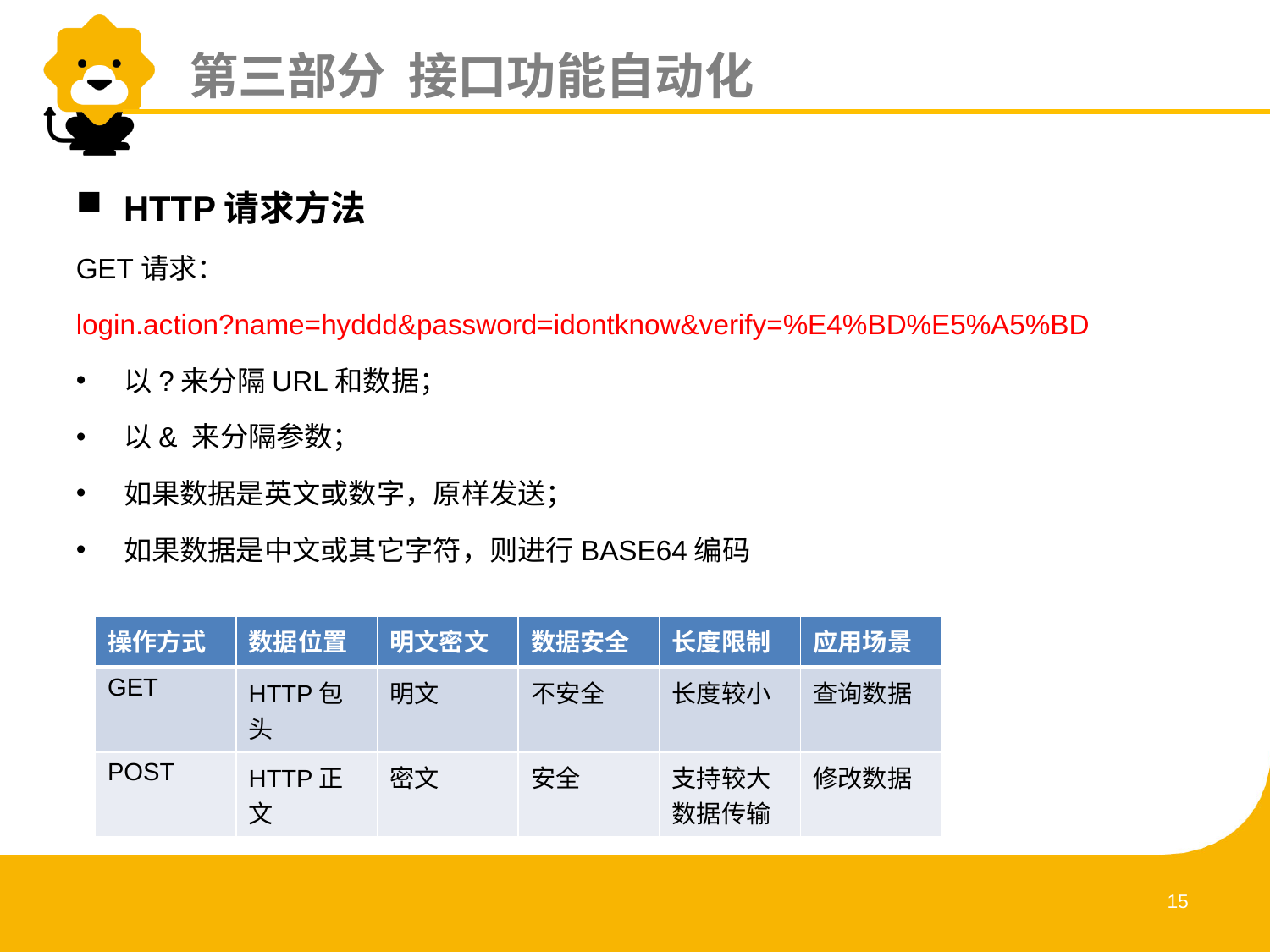

第三部分  接口功能自动化
HTTP请求方法
GET请求：
login.action?name=hyddd&password=idontknow&verify=%E4%BD%E5%A5%BD
以?来分隔URL和数据；
以& 来分隔参数；
如果数据是英文或数字，原样发送；
如果数据是中文或其它字符，则进行BASE64编码

| 操作方式 | 数据位置 | 明文密文 | 数据安全 | 长度限制 | 应用场景 |
| --- | --- | --- | --- | --- | --- |
| GET | HTTP包头 | 明文 | 不安全 | 长度较小 | 查询数据 |
| POST | HTTP正文 | 密文 | 安全 | 支持较大数据传输 | 修改数据 |